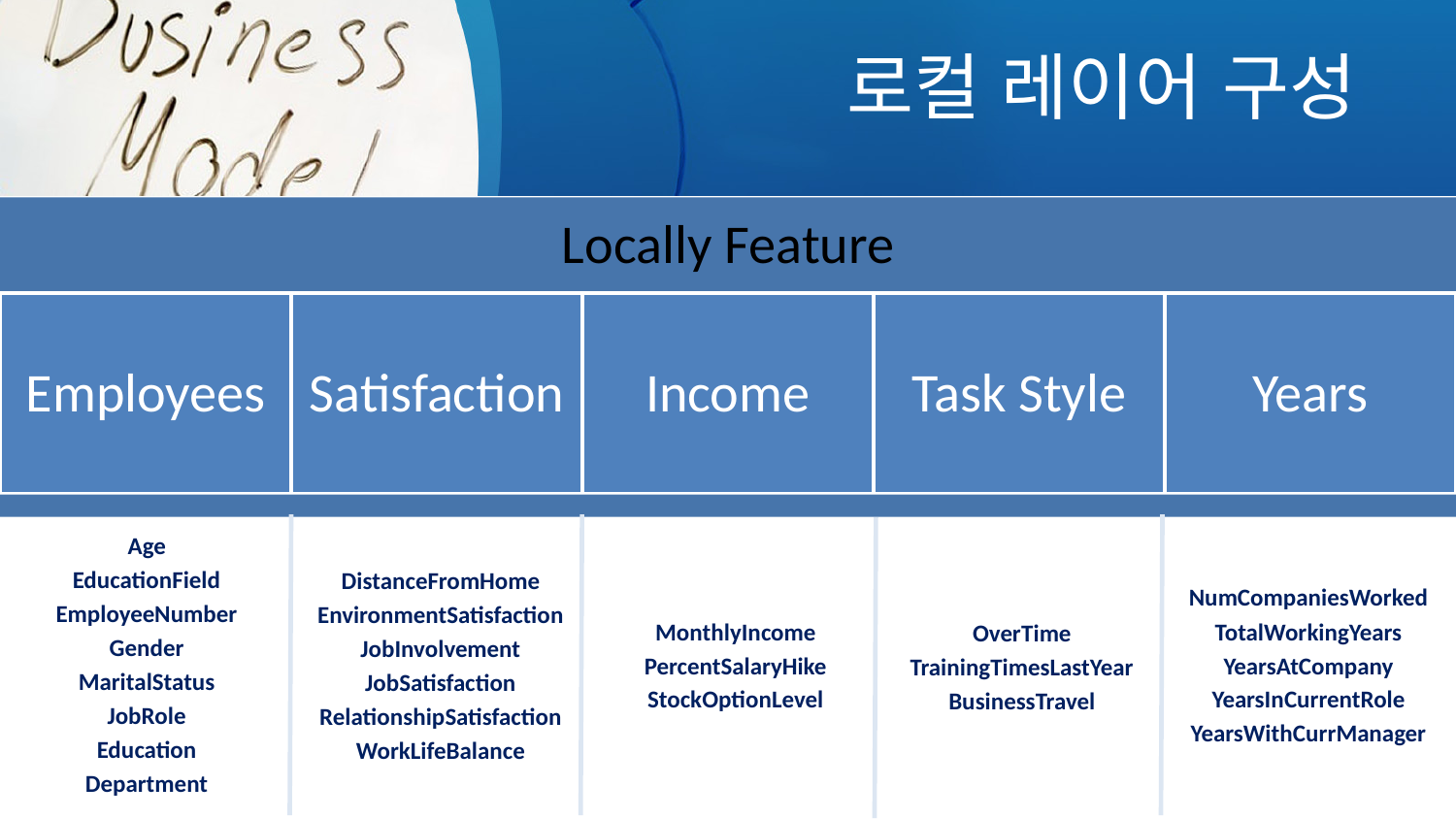

# 로컬 레이어 구성
Locally Feature
Employees
Satisfaction
Income
Task Style
Years
Age
EducationField
EmployeeNumber
Gender
MaritalStatus
JobRole
Education
Department
NumCompaniesWorked
TotalWorkingYears
YearsAtCompany
YearsInCurrentRole
YearsWithCurrManager
MonthlyIncome
PercentSalaryHike
StockOptionLevel
DistanceFromHome
EnvironmentSatisfaction
JobInvolvement
JobSatisfaction
RelationshipSatisfaction
WorkLifeBalance
OverTime
TrainingTimesLastYear
BusinessTravel